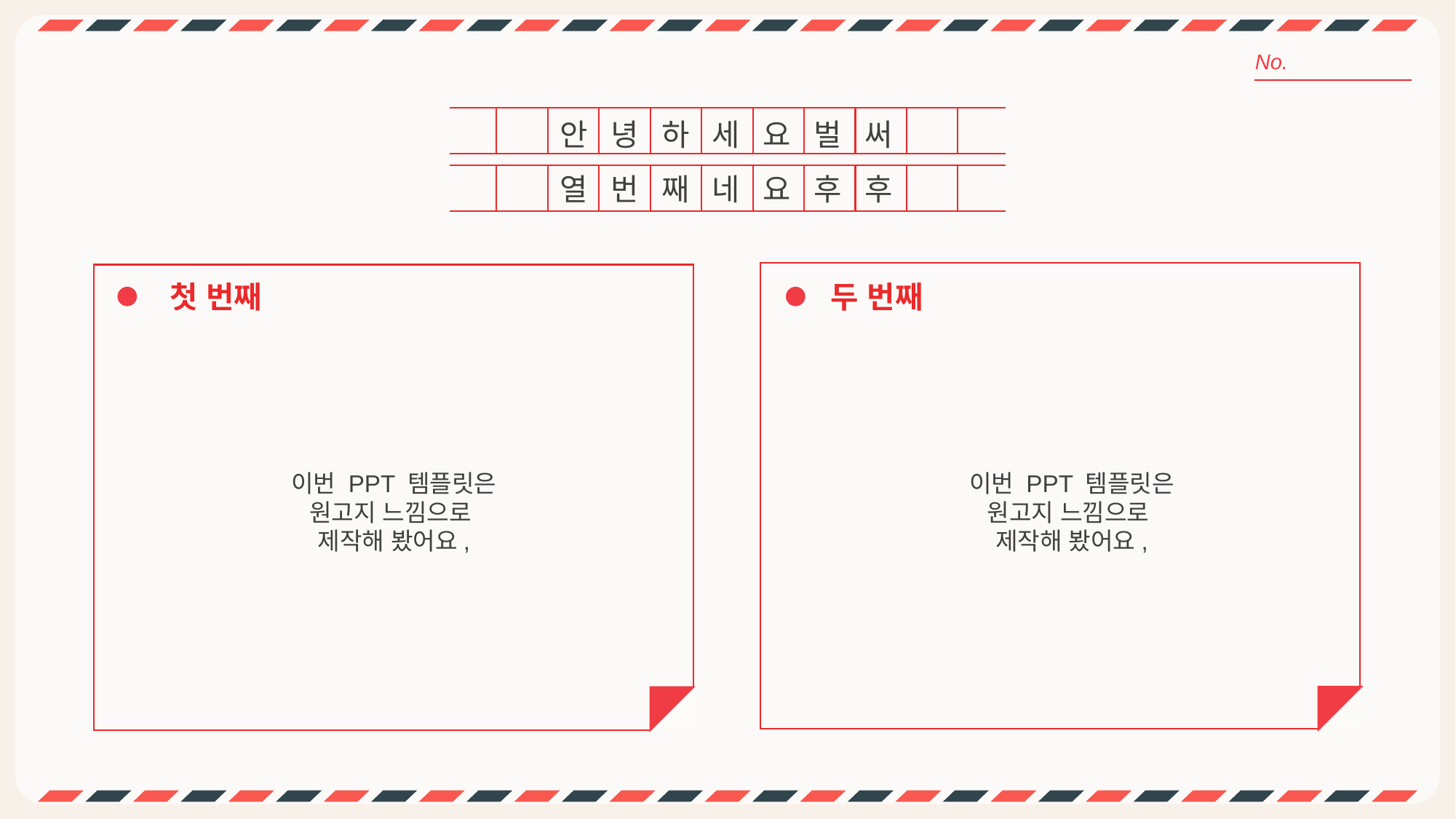

안녕하세요벌써
열번째네요후후

첫 번째
두 번째

이번 PPT 템플릿은
원고지 느낌으로
제작해 봤어요,
이번 PPT 템플릿은
원고지 느낌으로
제작해 봤어요,